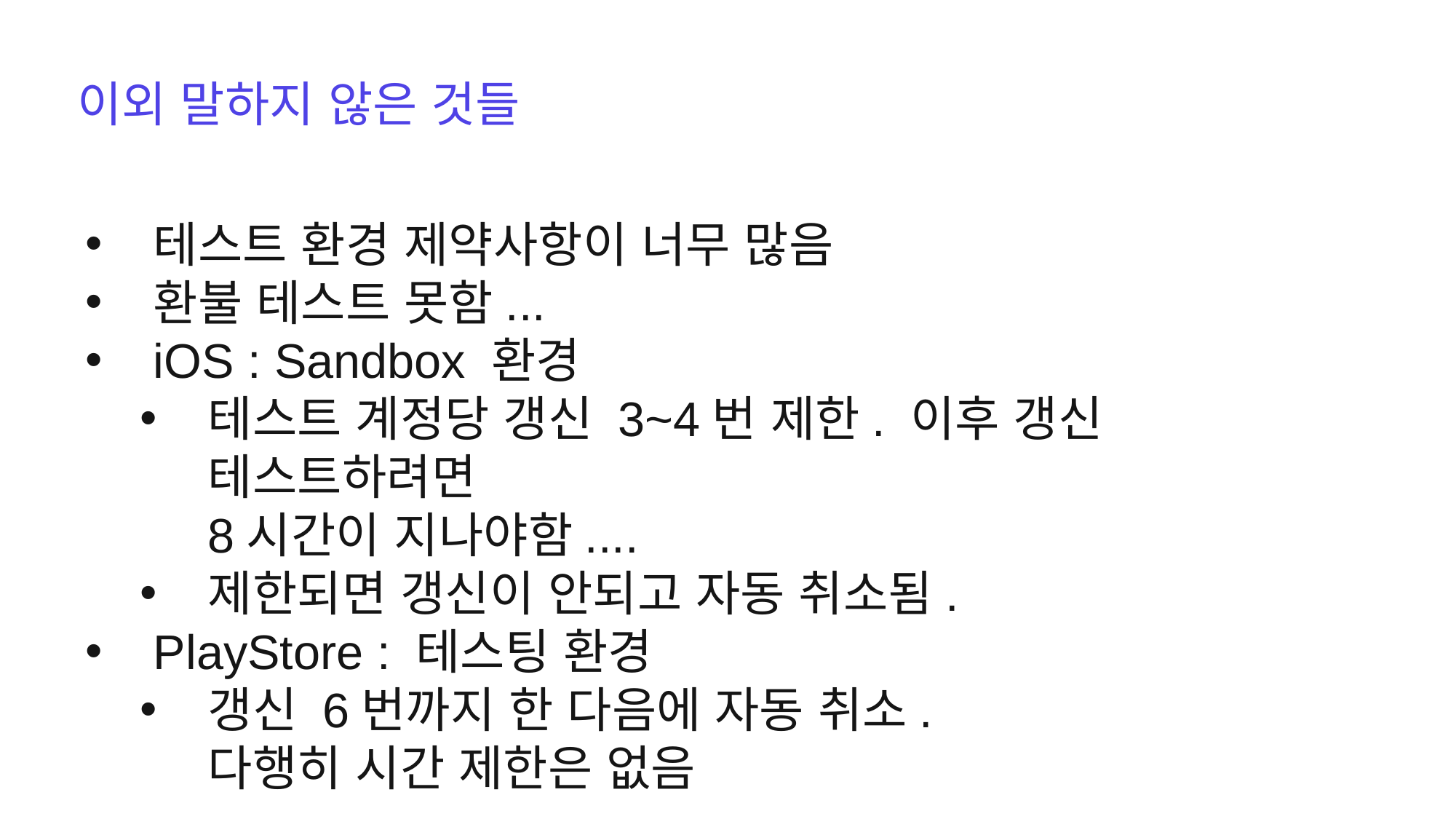

이외 말하지 않은 것들
테스트 환경 제약사항이 너무 많음
환불 테스트 못함...
iOS : Sandbox 환경
테스트 계정당 갱신 3~4번 제한. 이후 갱신 테스트하려면
8시간이 지나야함....
제한되면 갱신이 안되고 자동 취소됨.
PlayStore : 테스팅 환경
갱신 6번까지 한 다음에 자동 취소.
다행히 시간 제한은 없음